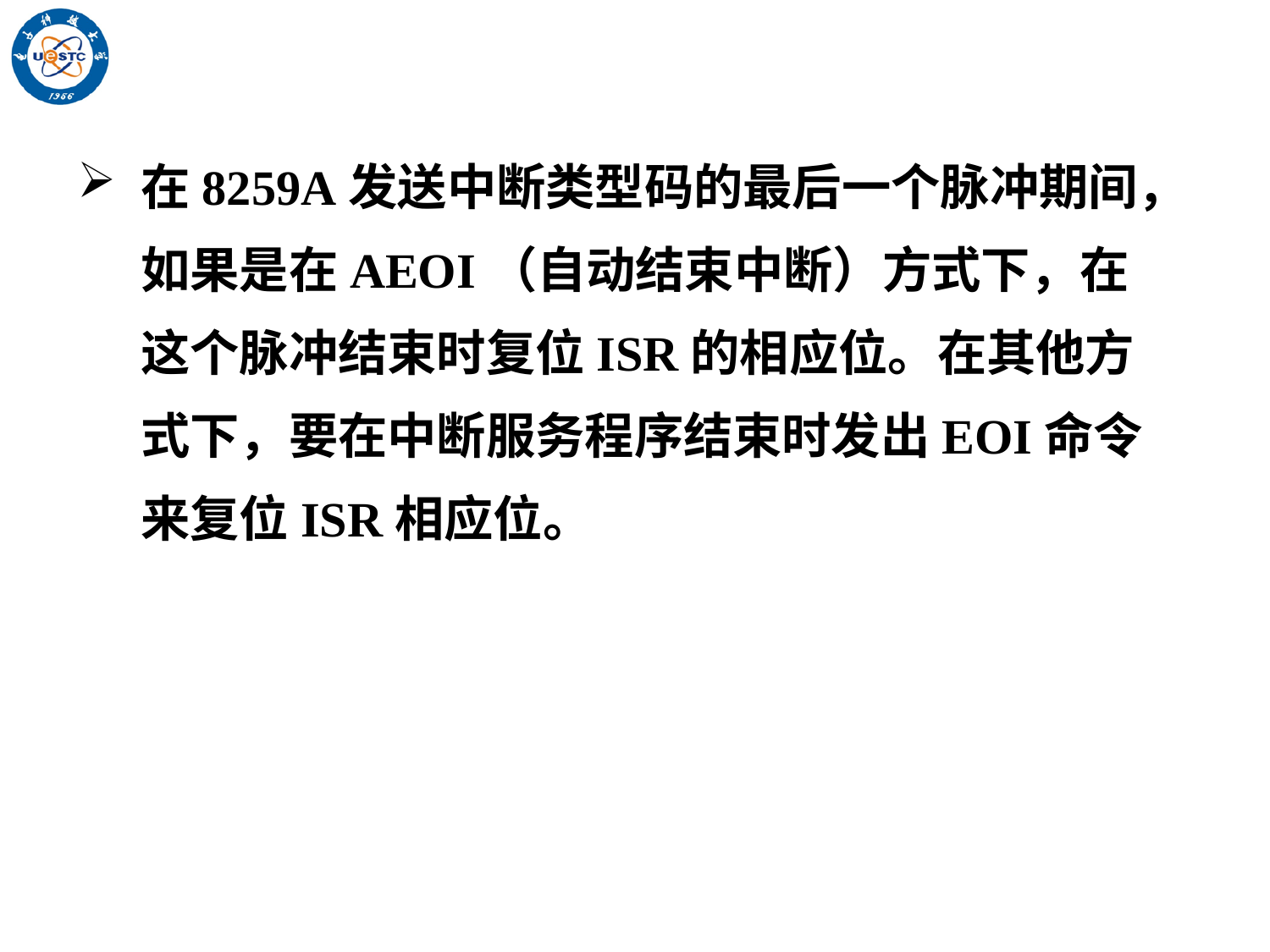

在8259A发送中断类型码的最后一个脉冲期间，如果是在AEOI（自动结束中断）方式下，在这个脉冲结束时复位ISR的相应位。在其他方式下，要在中断服务程序结束时发出EOI命令来复位ISR相应位。